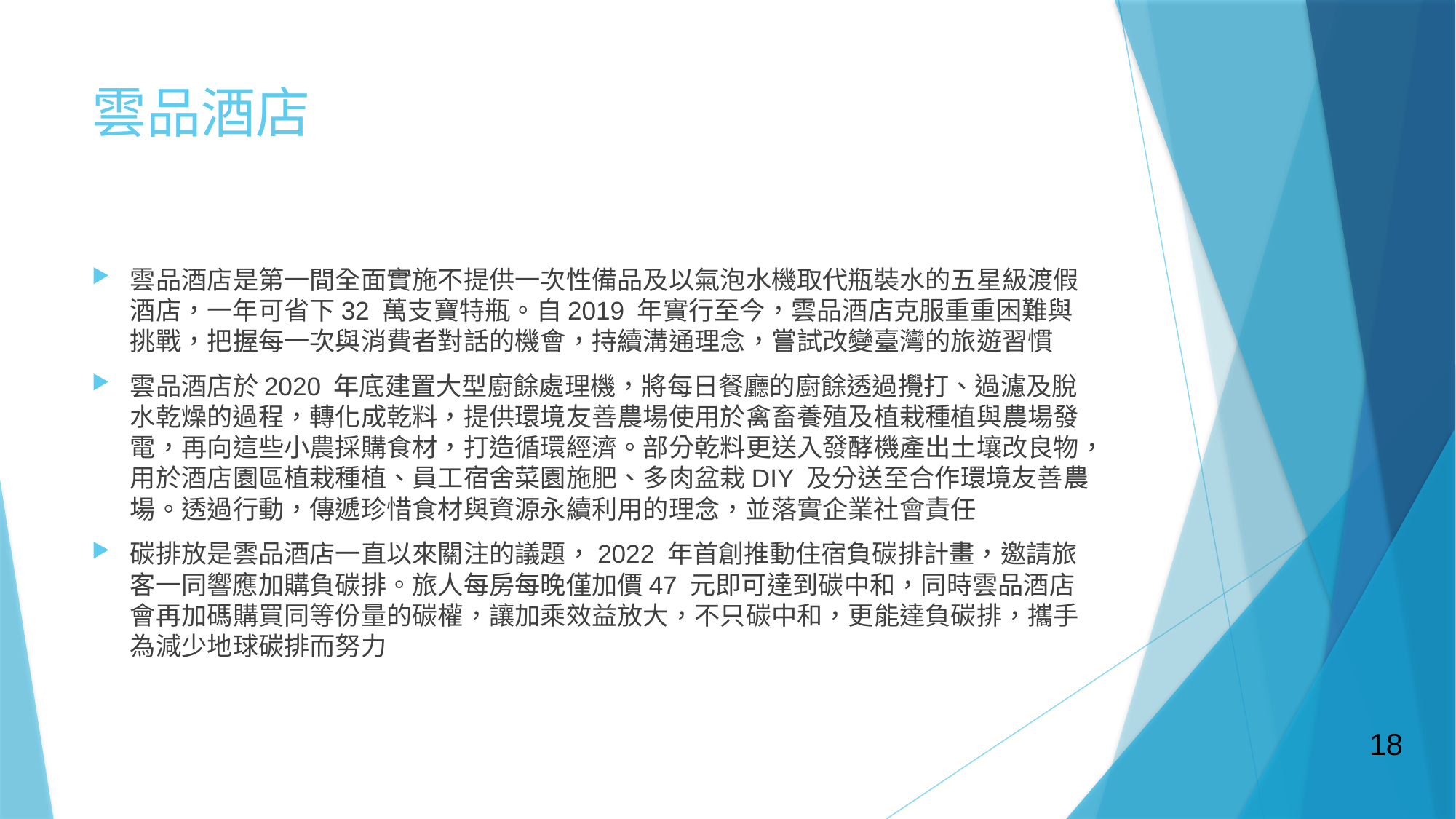

# 雲品酒店
雲品酒店是第一間全面實施不提供一次性備品及以氣泡水機取代瓶裝水的五星級渡假酒店，一年可省下32 萬支寶特瓶。自2019 年實行至今，雲品酒店克服重重困難與挑戰，把握每一次與消費者對話的機會，持續溝通理念，嘗試改變臺灣的旅遊習慣
雲品酒店於2020 年底建置大型廚餘處理機，將每日餐廳的廚餘透過攪打、過濾及脫水乾燥的過程，轉化成乾料，提供環境友善農場使用於禽畜養殖及植栽種植與農場發電，再向這些小農採購食材，打造循環經濟。部分乾料更送入發酵機產出土壤改良物，用於酒店園區植栽種植、員工宿舍菜園施肥、多肉盆栽DIY 及分送至合作環境友善農場。透過行動，傳遞珍惜食材與資源永續利用的理念，並落實企業社會責任
碳排放是雲品酒店一直以來關注的議題，2022 年首創推動住宿負碳排計畫，邀請旅客一同響應加購負碳排。旅人每房每晚僅加價47 元即可達到碳中和，同時雲品酒店會再加碼購買同等份量的碳權，讓加乘效益放大，不只碳中和，更能達負碳排，攜手為減少地球碳排而努力
18